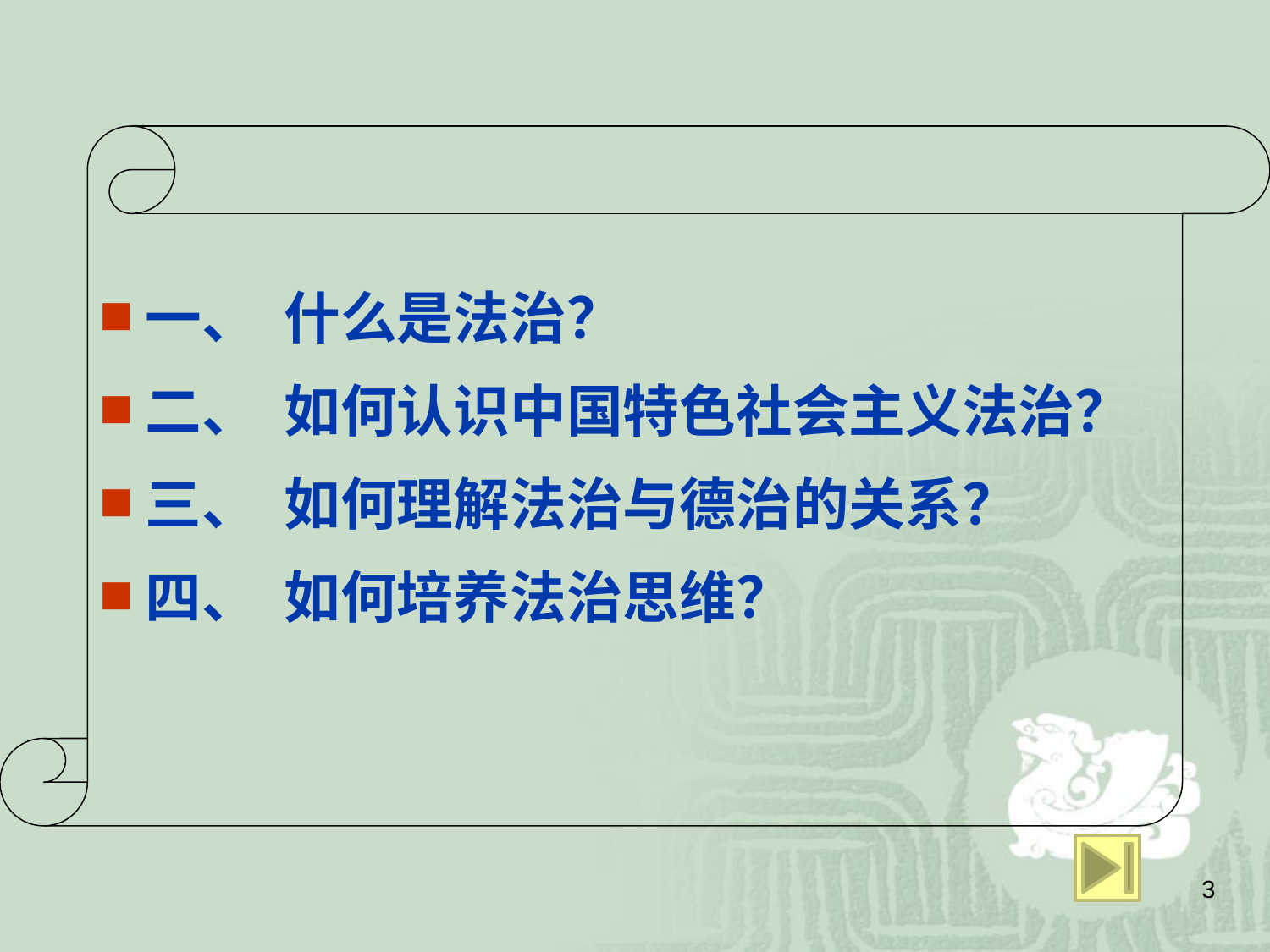

一、  什么是法治？
二、  如何认识中国特色社会主义法治？
三、  如何理解法治与德治的关系？
四、  如何培养法治思维？

3